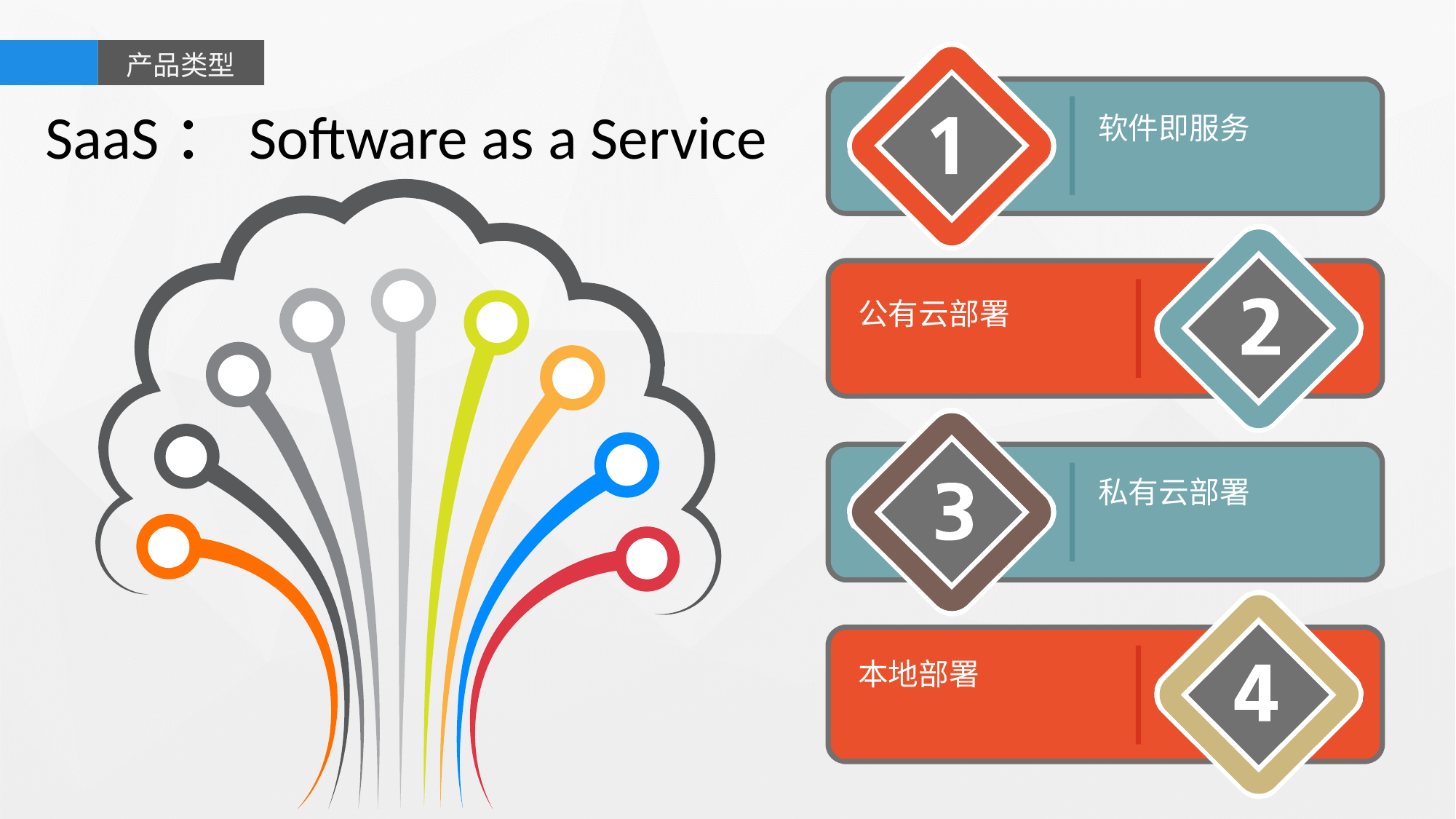

产品类型

SaaS：Software as a Service

软件即服务

公有云部署

私有云部署

本地部署